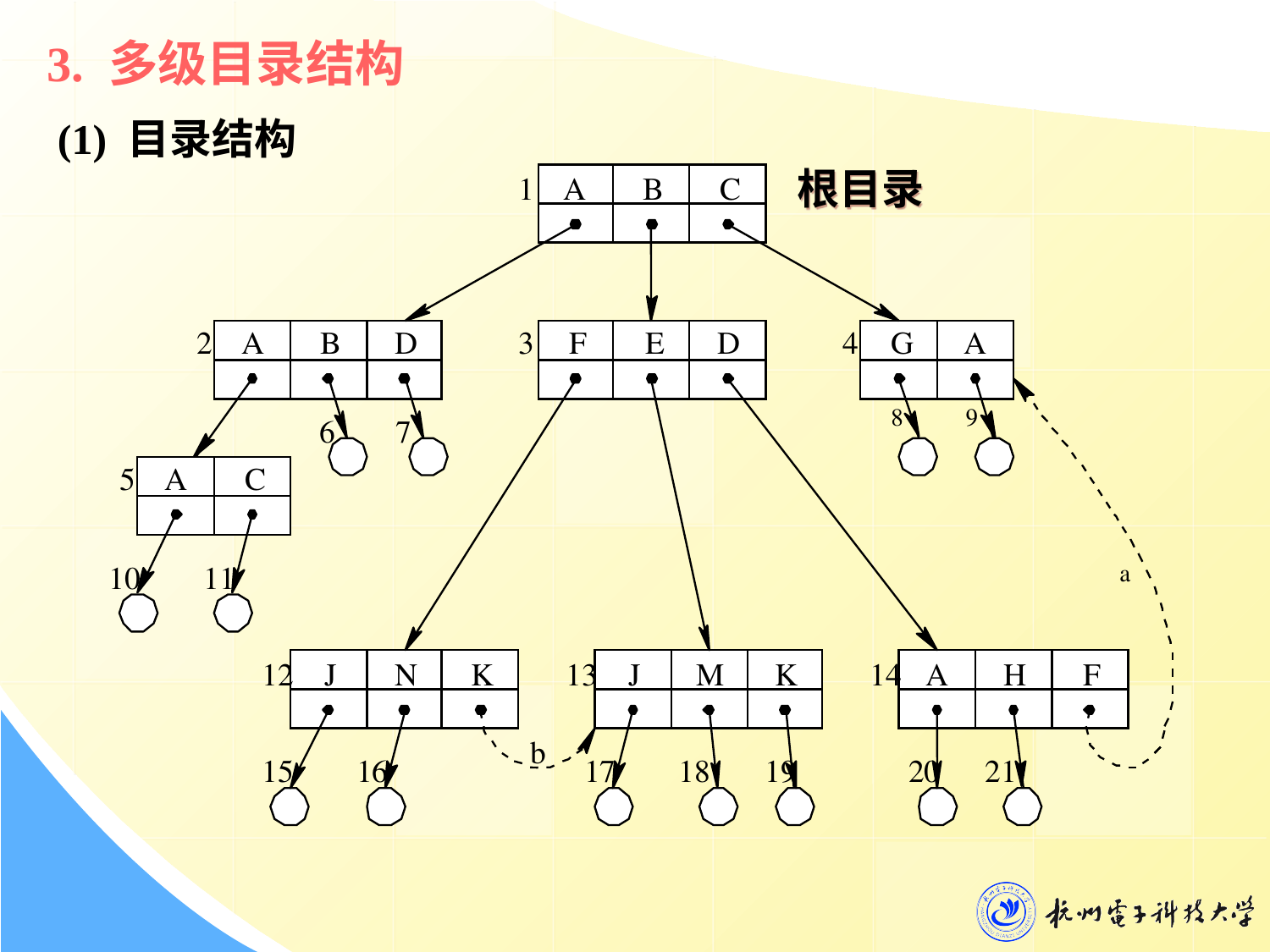

3. 多级目录结构
(1) 目录结构

1
A
B
C

2
A
B
D
3
F
E
D
4
G
A

8
9

6

7

5
A
C

10
11
a

12
J
N
K
13
J
M
K
14
A
H
F

b

15
16
17
18
19
20
21

根目录